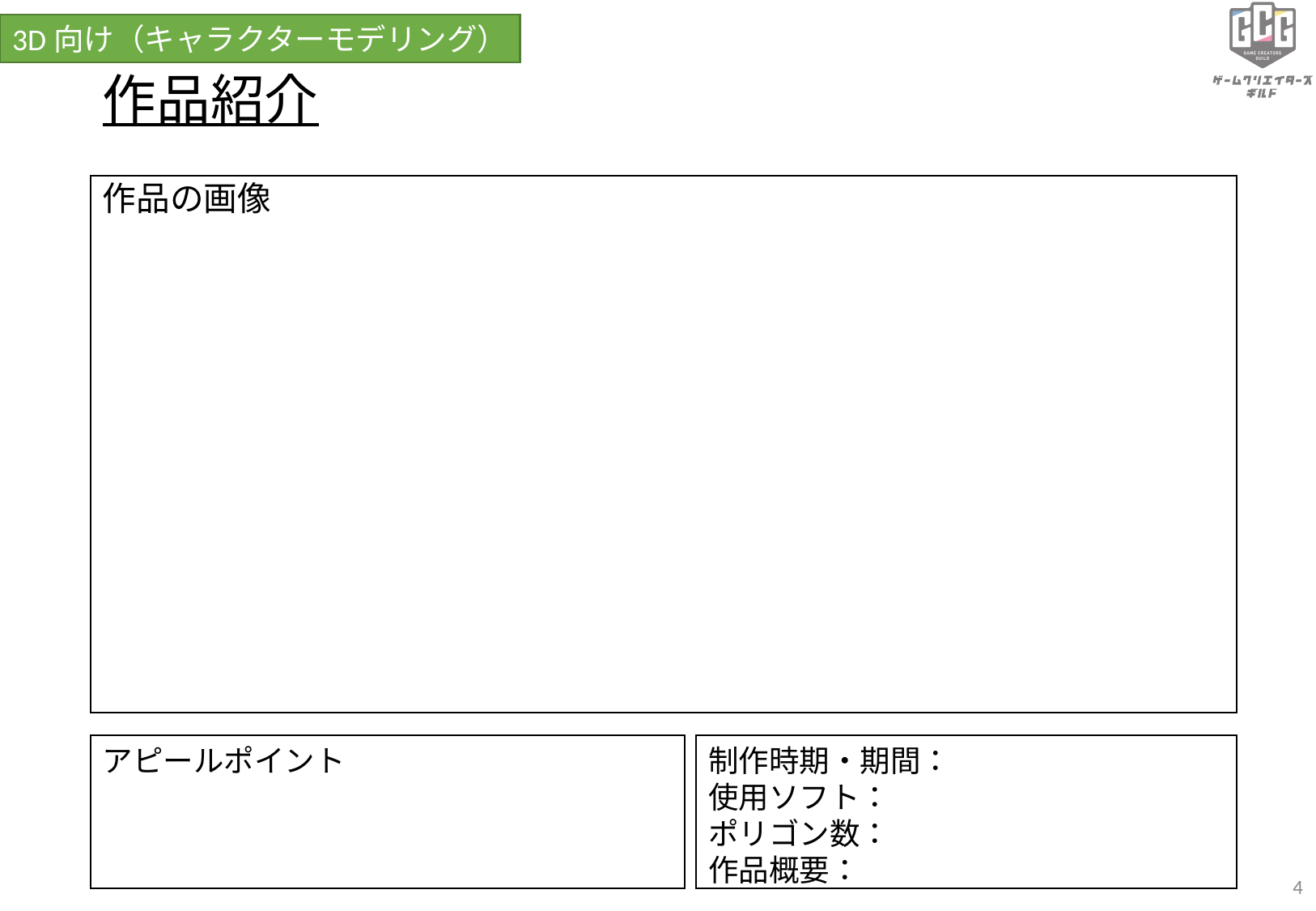

3D向け（キャラクターモデリング）
# 作品紹介
作品の画像
アピールポイント
制作時期・期間：
使用ソフト：
ポリゴン数：
作品概要：
4